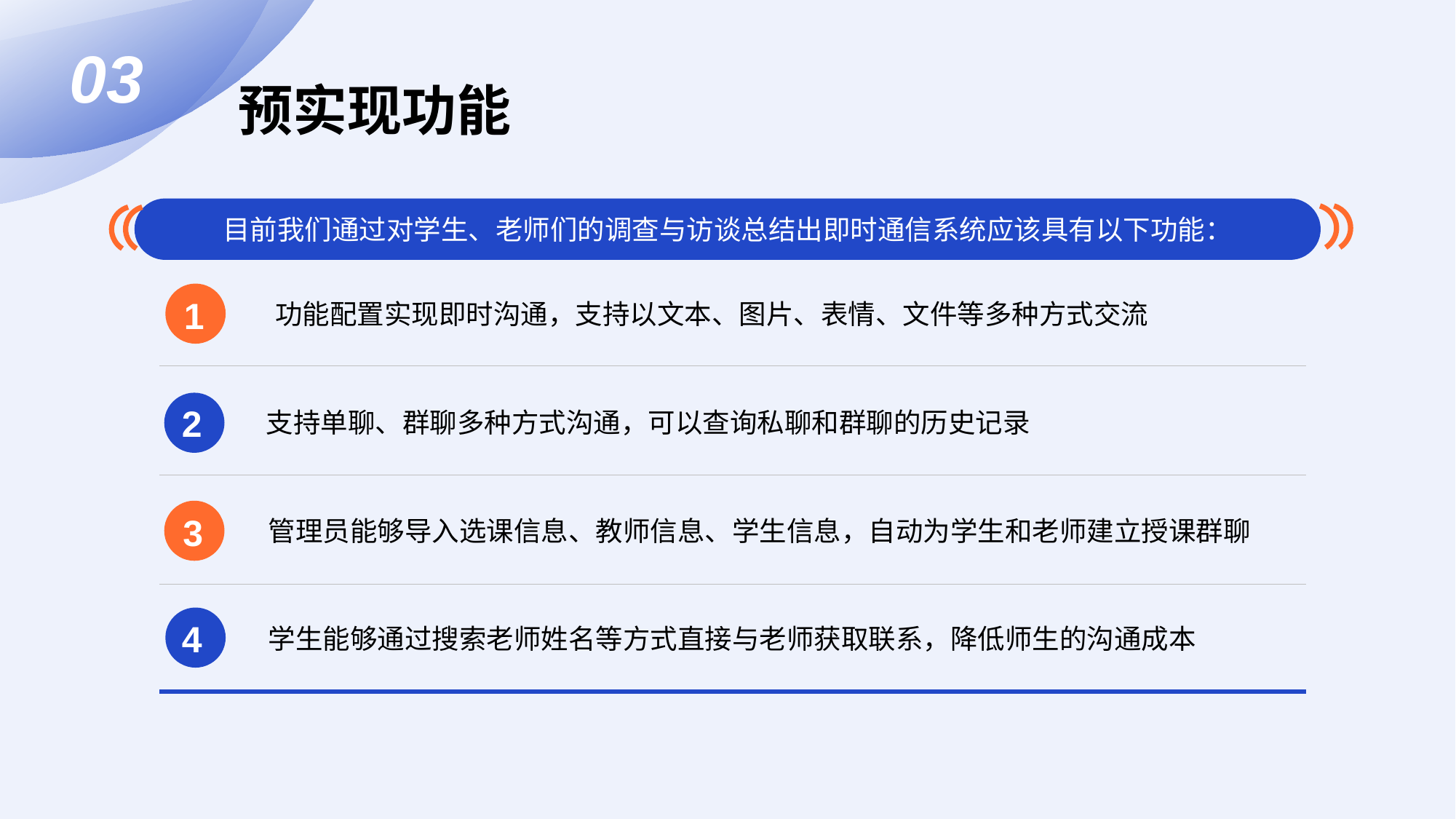

03
预实现功能
目前我们通过对学生、老师们的调查与访谈总结出即时通信系统应该具有以下功能：

 1
 功能配置实现即时沟通，支持以文本、图片、表情、文件等多种方式交流

 2
支持单聊、群聊多种方式沟通，可以查询私聊和群聊的历史记录

 3
管理员能够导入选课信息、教师信息、学生信息，自动为学生和老师建立授课群聊

 4
学生能够通过搜索老师姓名等方式直接与老师获取联系，降低师生的沟通成本